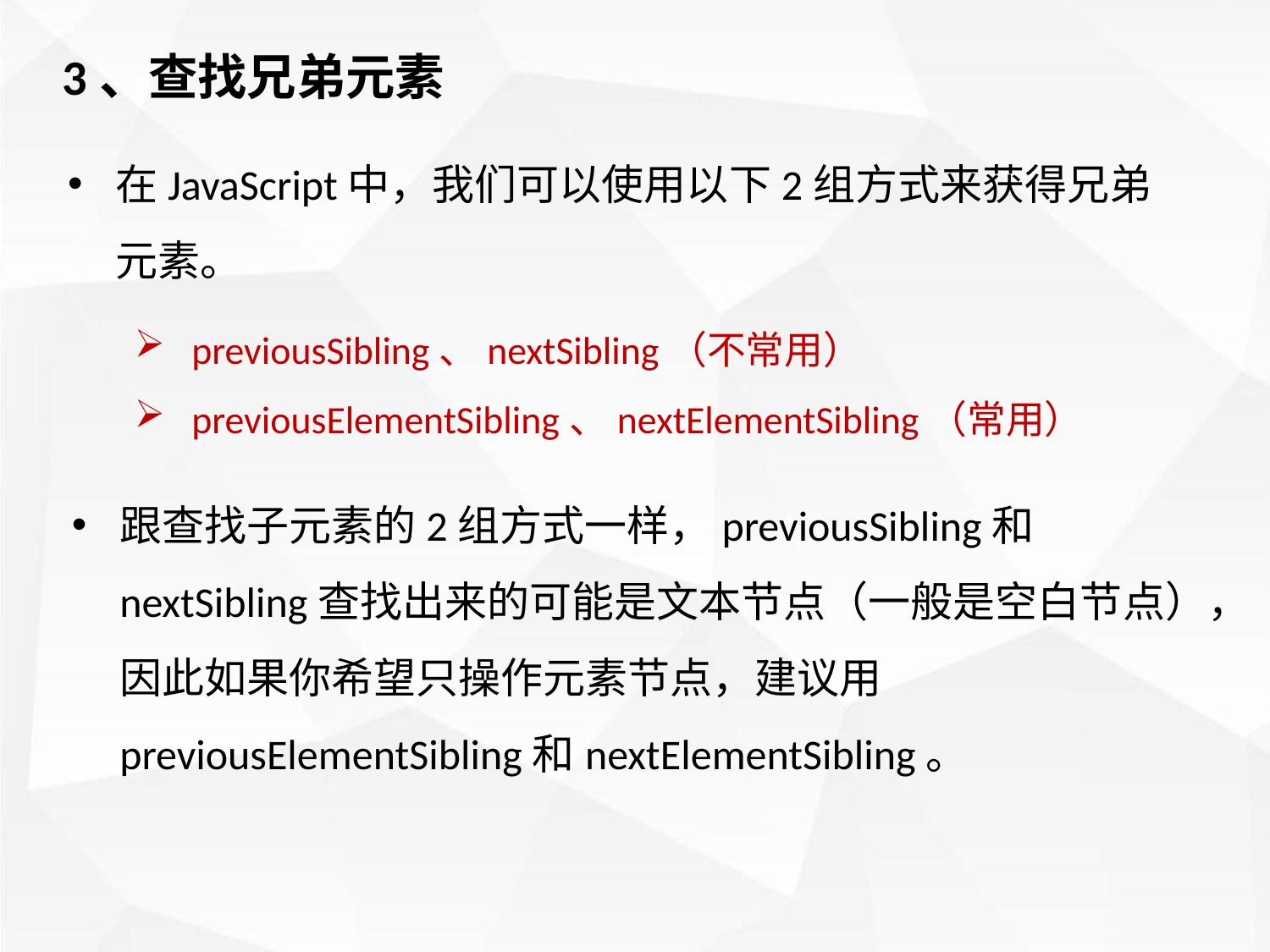

3、查找兄弟元素
在JavaScript中，我们可以使用以下2组方式来获得兄弟元素。
  previousSibling、nextSibling（不常用）
  previousElementSibling、nextElementSibling（常用）
跟查找子元素的2组方式一样，previousSibling和nextSibling查找出来的可能是文本节点（一般是空白节点），因此如果你希望只操作元素节点，建议用previousElementSibling和nextElementSibling。